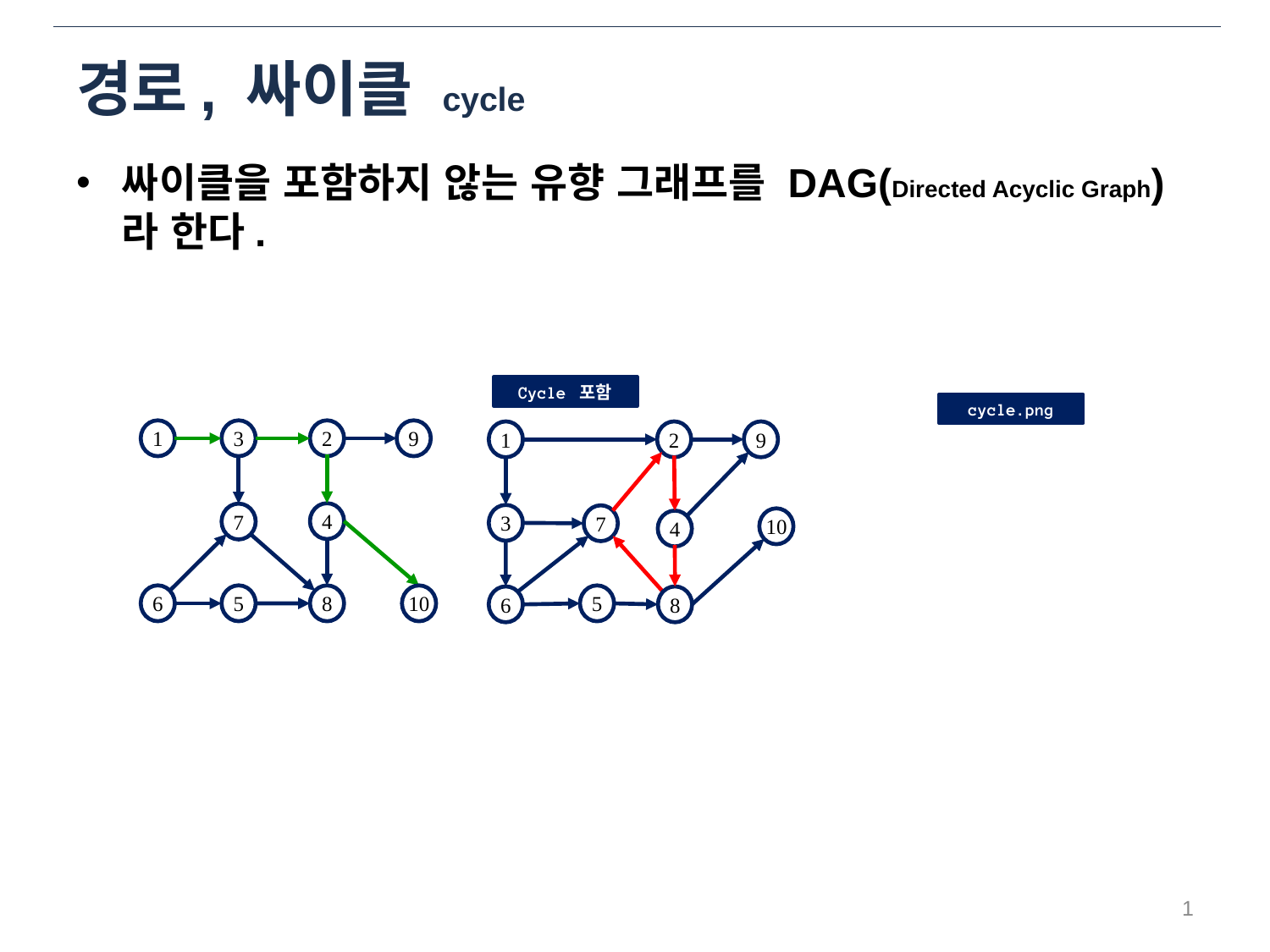

# 경로, 싸이클 cycle
싸이클을 포함하지 않는 유향 그래프를 DAG(Directed Acyclic Graph)라 한다.
Cycle 포함
cycle.png
1
3
2
9
1
2
9
4
7
3
7
10
4
6
5
8
10
5
6
8
1